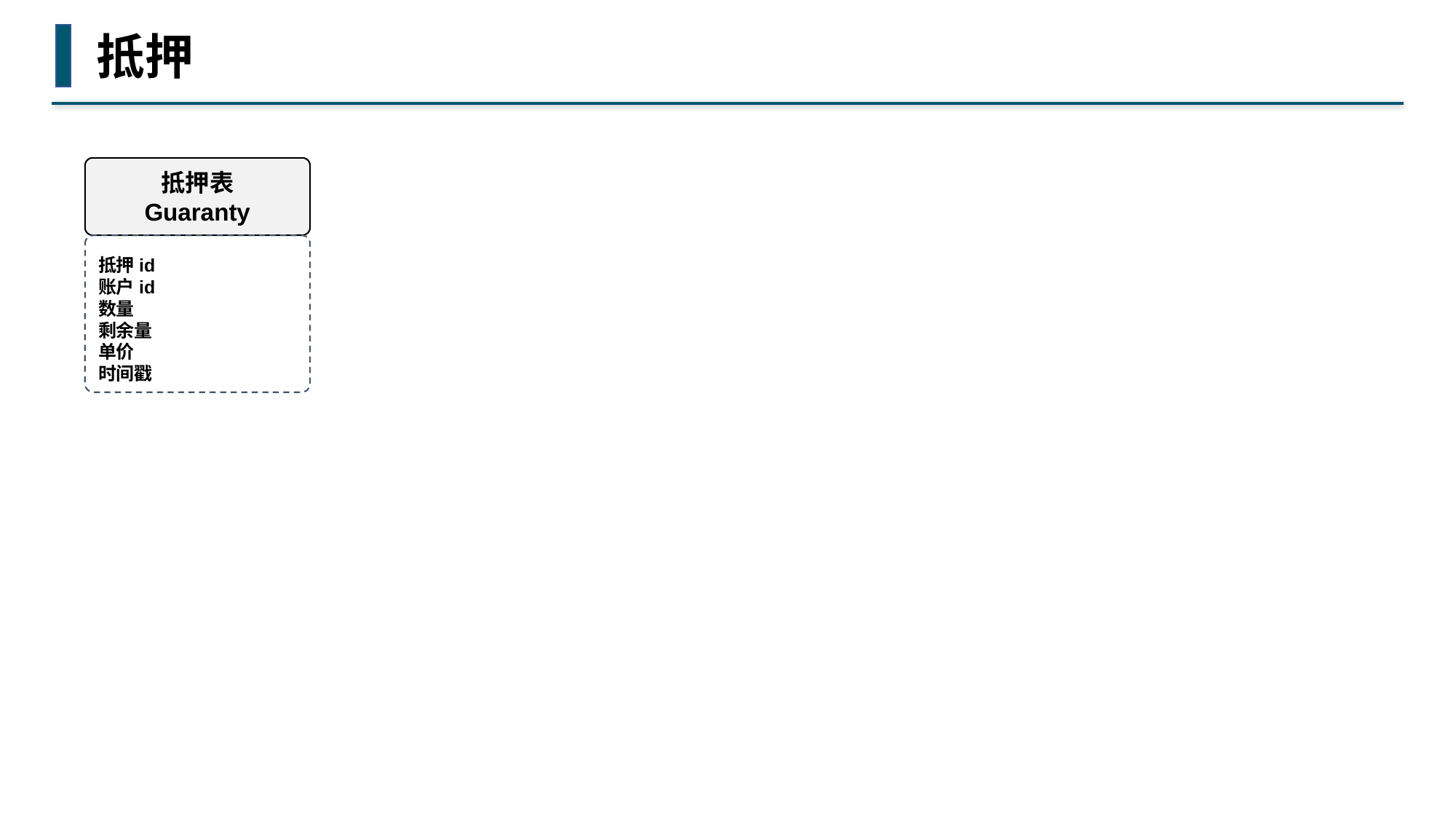

抵押

抵押表
Guaranty
抵押id
账户id
数量
剩余量
单价
时间戳